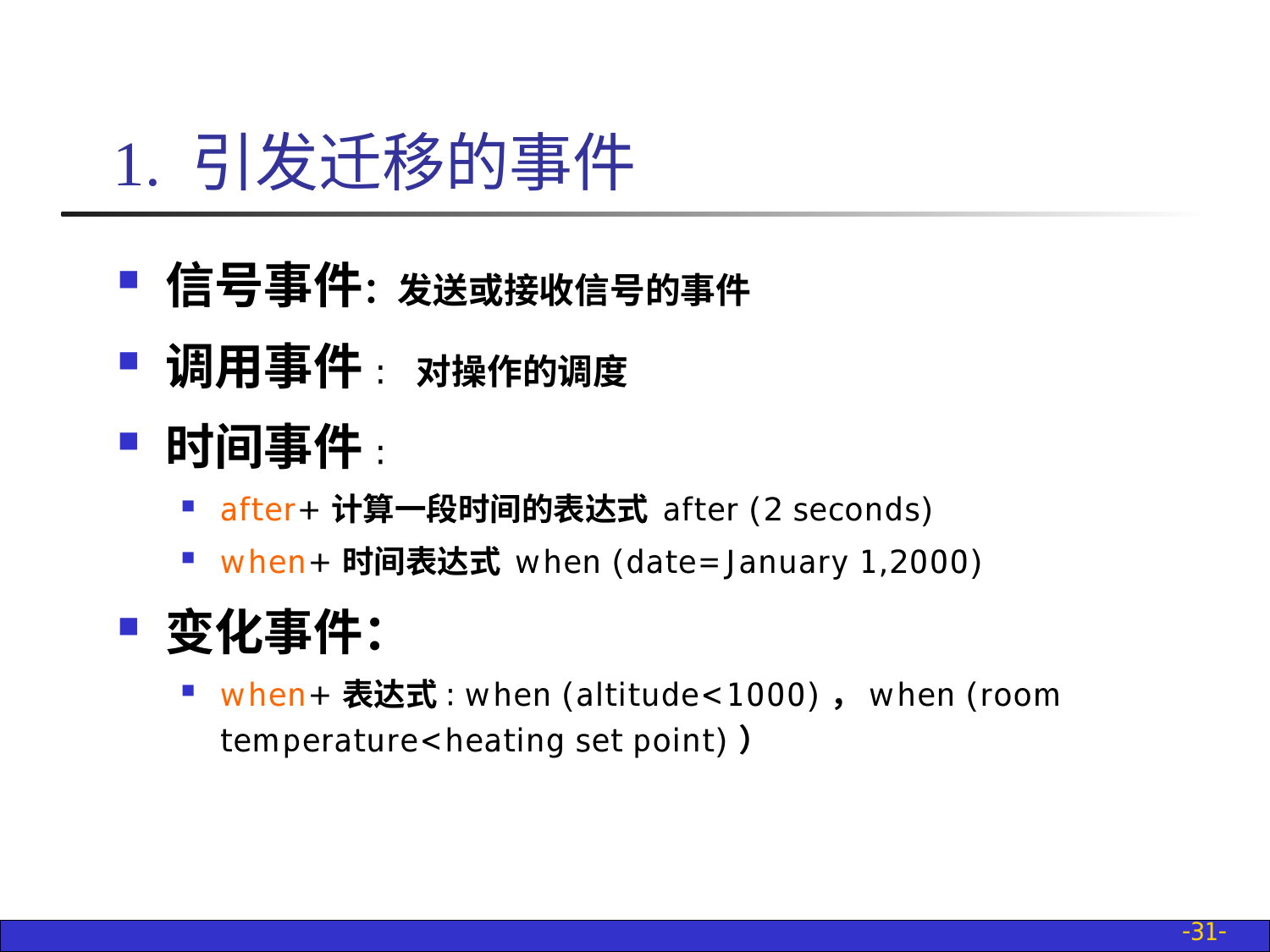

1. 引发迁移的事件
信号事件：发送或接收信号的事件
调用事件:  对操作的调度
时间事件:
after+计算一段时间的表达式 after (2 seconds)
when+时间表达式 when (date=January 1,2000)
变化事件：
when+表达式: when (altitude<1000)，when (room temperature<heating set point)）
-31-